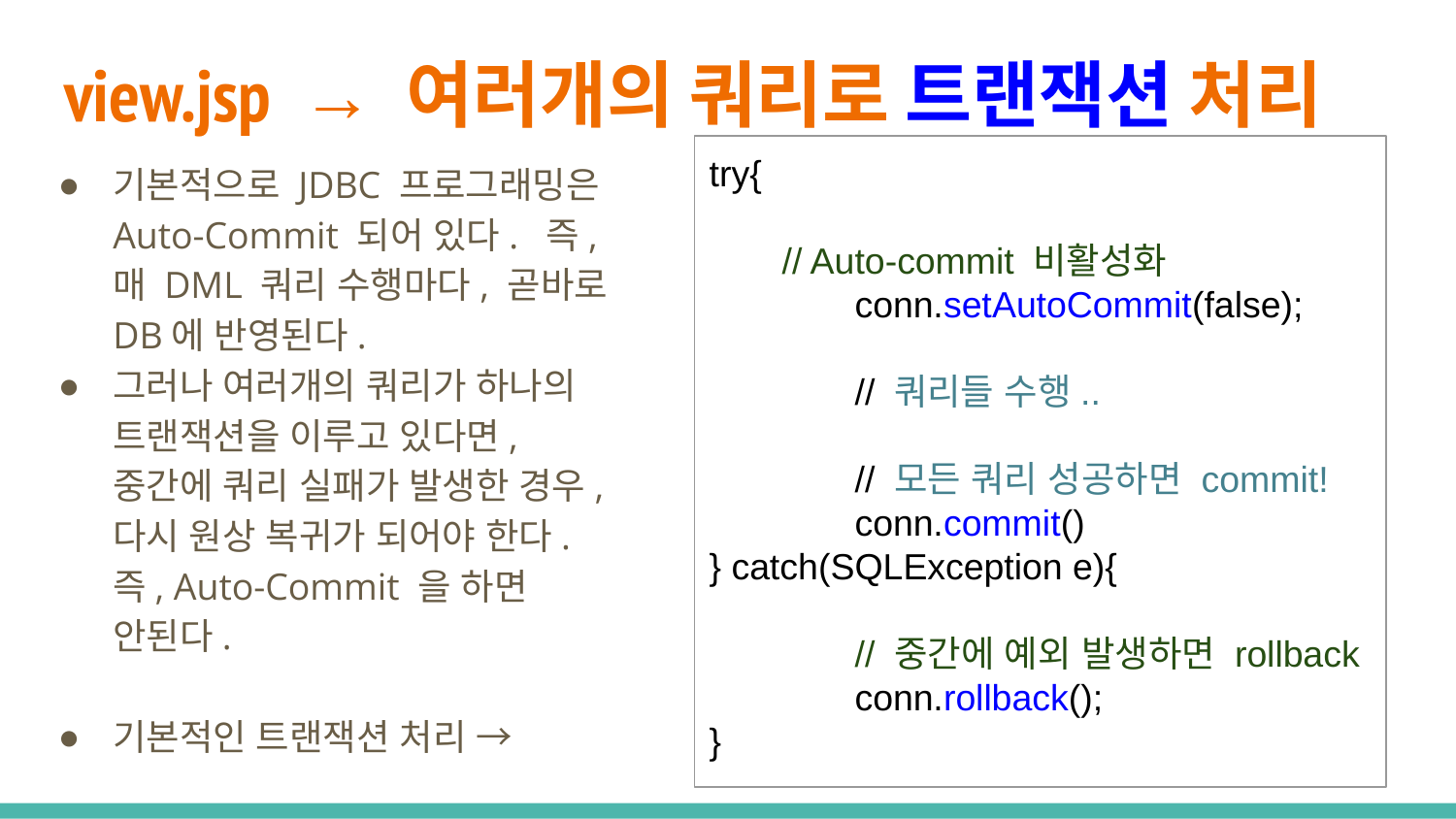

# view.jsp  → 여러개의 쿼리로 트랜잭션 처리
try{

// Auto-commit 비활성화
	conn.setAutoCommit(false);

	// 쿼리들 수행..

	// 모든 쿼리 성공하면 commit!
	conn.commit()
} catch(SQLException e){

	// 중간에 예외 발생하면 rollback
	conn.rollback();
}
기본적으로 JDBC 프로그래밍은 Auto-Commit 되어 있다.  즉, 매 DML 쿼리 수행마다, 곧바로 DB에 반영된다.
그러나 여러개의 쿼리가 하나의 트랜잭션을 이루고 있다면,   중간에 쿼리 실패가 발생한 경우, 다시 원상 복귀가 되어야 한다.    즉, Auto-Commit 을 하면 안된다.
기본적인 트랜잭션 처리 →